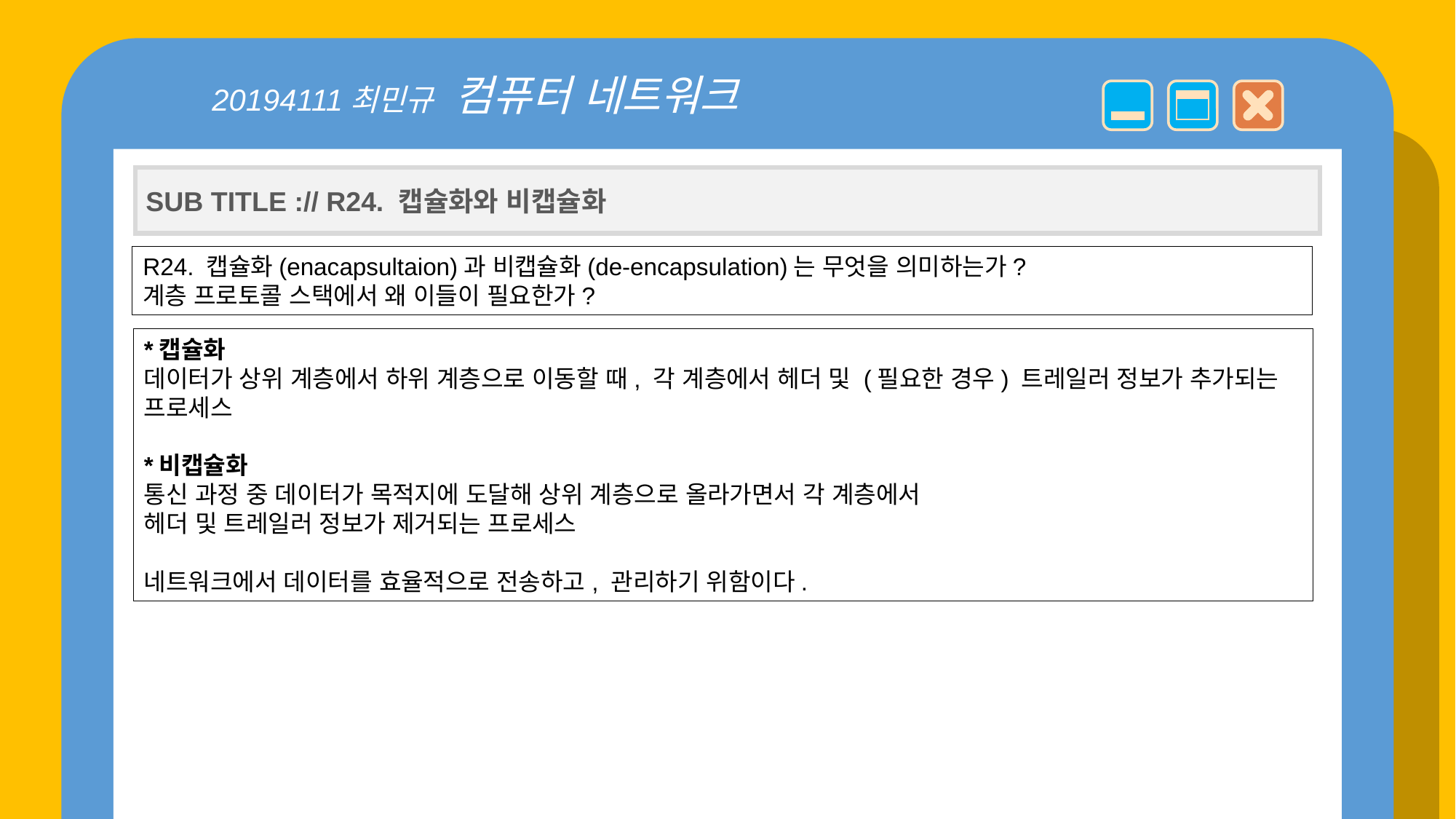

20194111최민규  컴퓨터 네트워크

SUB TITLE :// R24. 캡슐화와 비캡슐화
R24. 캡슐화(enacapsultaion)과 비캡슐화(de-encapsulation)는 무엇을 의미하는가?
계층 프로토콜 스택에서 왜 이들이 필요한가?
*캡슐화
데이터가 상위 계층에서 하위 계층으로 이동할 때, 각 계층에서 헤더 및 (필요한 경우) 트레일러 정보가 추가되는 프로세스

*비캡슐화
통신 과정 중 데이터가 목적지에 도달해 상위 계층으로 올라가면서 각 계층에서
헤더 및 트레일러 정보가 제거되는 프로세스

네트워크에서 데이터를 효율적으로 전송하고, 관리하기 위함이다.